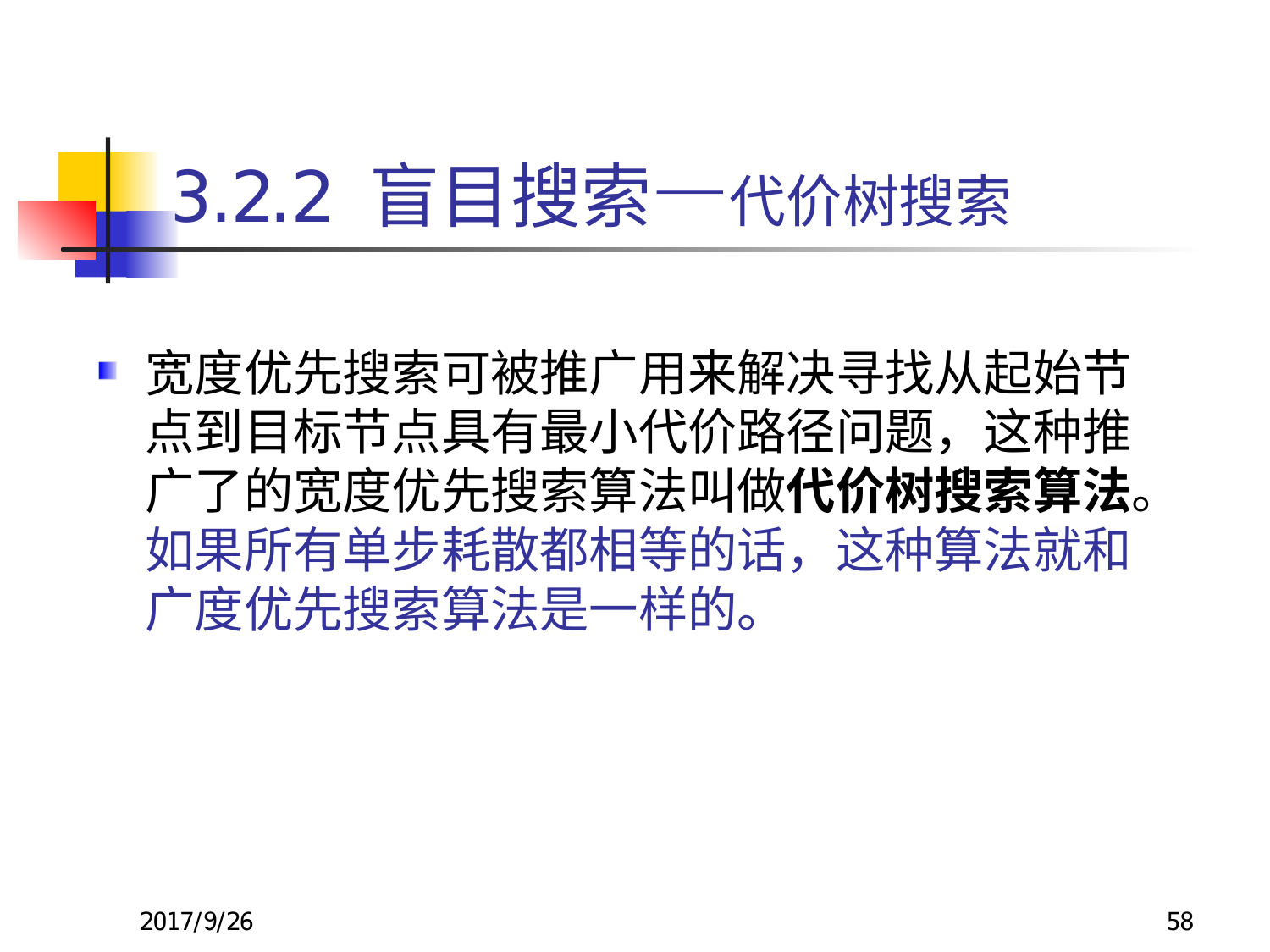

# 3.2.2 盲目搜索—代价树搜索

宽度优先搜索可被推广用来解决寻找从起始节点到目标节点具有最小代价路径问题，这种推广了的宽度优先搜索算法叫做代价树搜索算法。如果所有单步耗散都相等的话，这种算法就和广度优先搜索算法是一样的。

2017/9/26
58